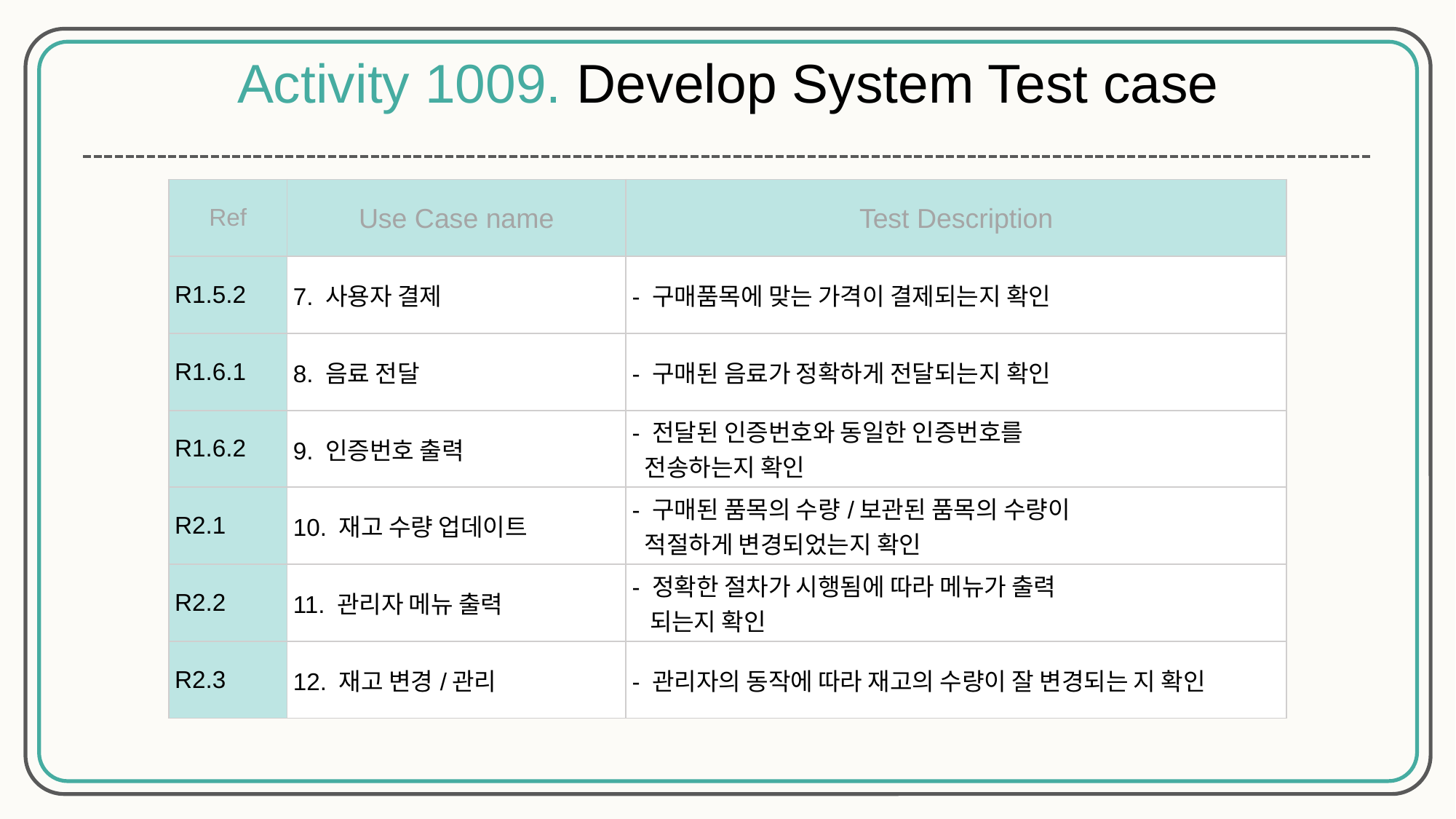

Activity 1009. Develop System Test case
| Ref | Use Case name | Test Description |
| --- | --- | --- |
| R1.5.2 | 7. 사용자 결제 | - 구매품목에 맞는 가격이 결제되는지 확인 |
| R1.6.1 | 8. 음료 전달 | - 구매된 음료가 정확하게 전달되는지 확인 |
| R1.6.2 | 9. 인증번호 출력 | - 전달된 인증번호와 동일한 인증번호를 전송하는지 확인 |
| R2.1 | 10. 재고 수량 업데이트 | - 구매된 품목의 수량/보관된 품목의 수량이 적절하게 변경되었는지 확인 |
| R2.2 | 11. 관리자 메뉴 출력 | - 정확한 절차가 시행됨에 따라 메뉴가 출력 되는지 확인 |
| R2.3 | 12. 재고 변경/관리 | - 관리자의 동작에 따라 재고의 수량이 잘 변경되는 지 확인 |